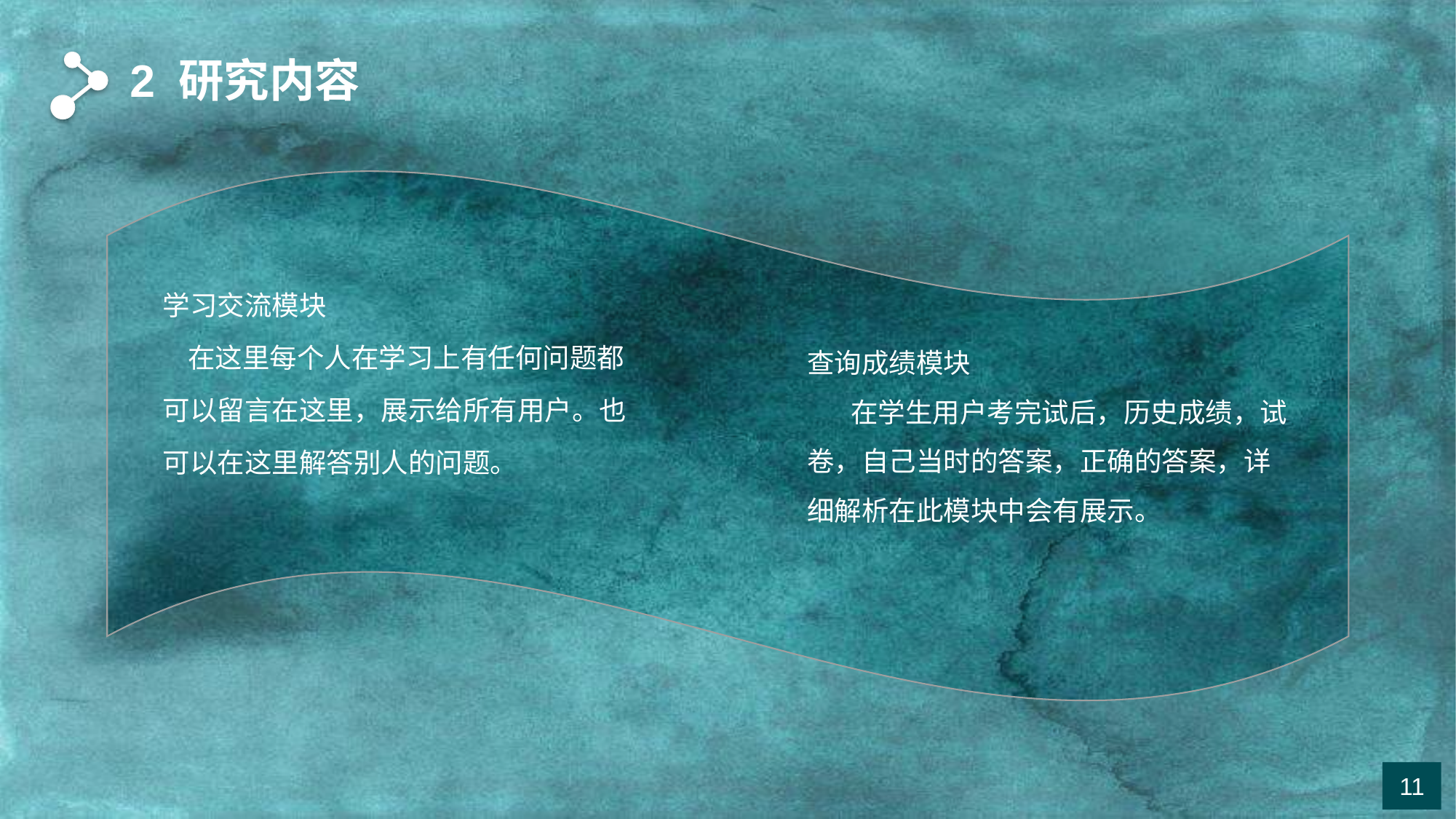

2 研究内容

学习交流模块
   在这里每个人在学习上有任何问题都可以留言在这里，展示给所有用户。也可以在这里解答别人的问题。
查询成绩模块
      在学生用户考完试后，历史成绩，试卷，自己当时的答案，正确的答案，详细解析在此模块中会有展示。